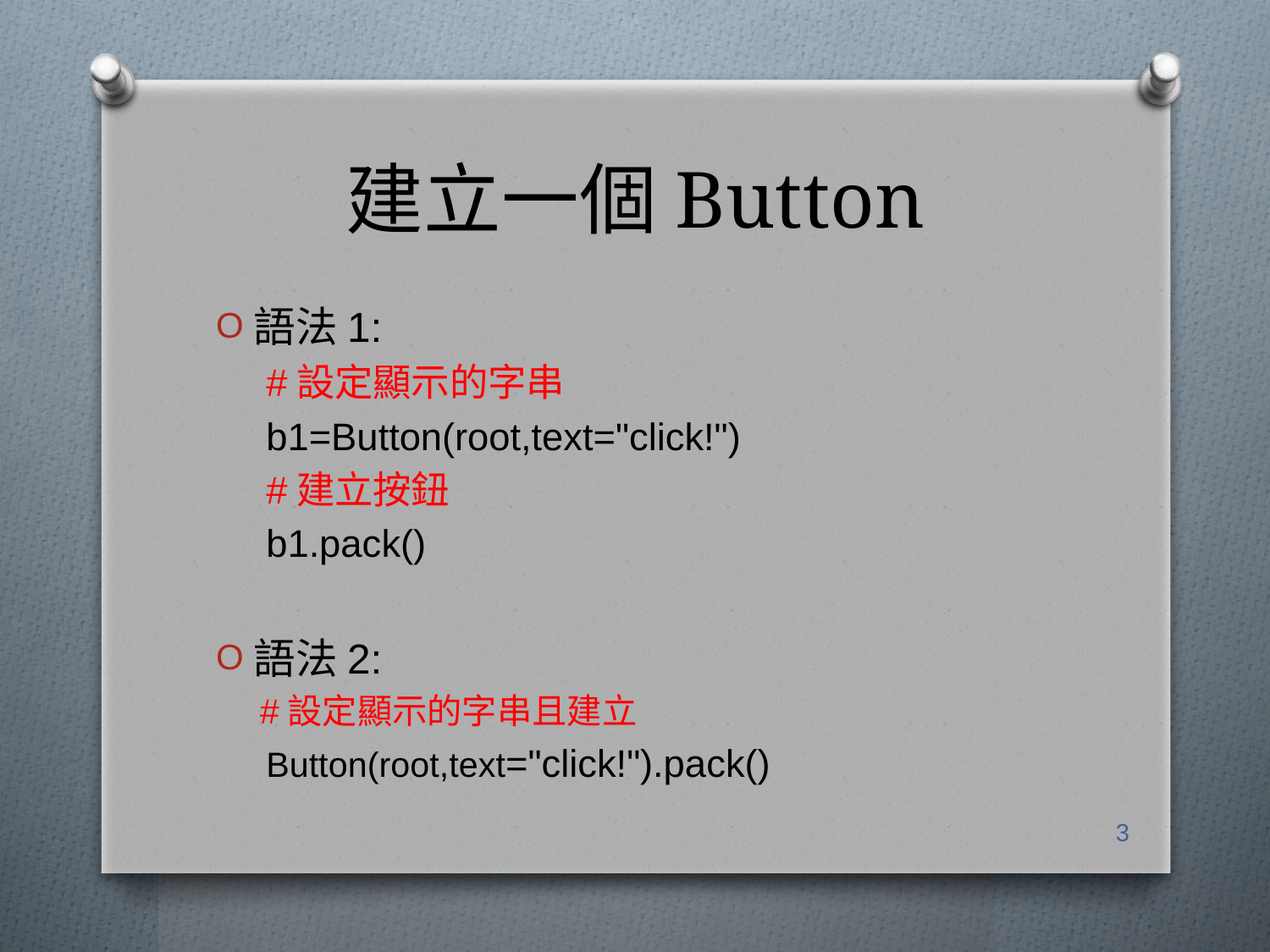

# 建立一個Button
語法1:
#設定顯示的字串
b1=Button(root,text="click!")
#建立按鈕
b1.pack()

語法2:
#設定顯示的字串且建立
Button(root,text="click!").pack()

3